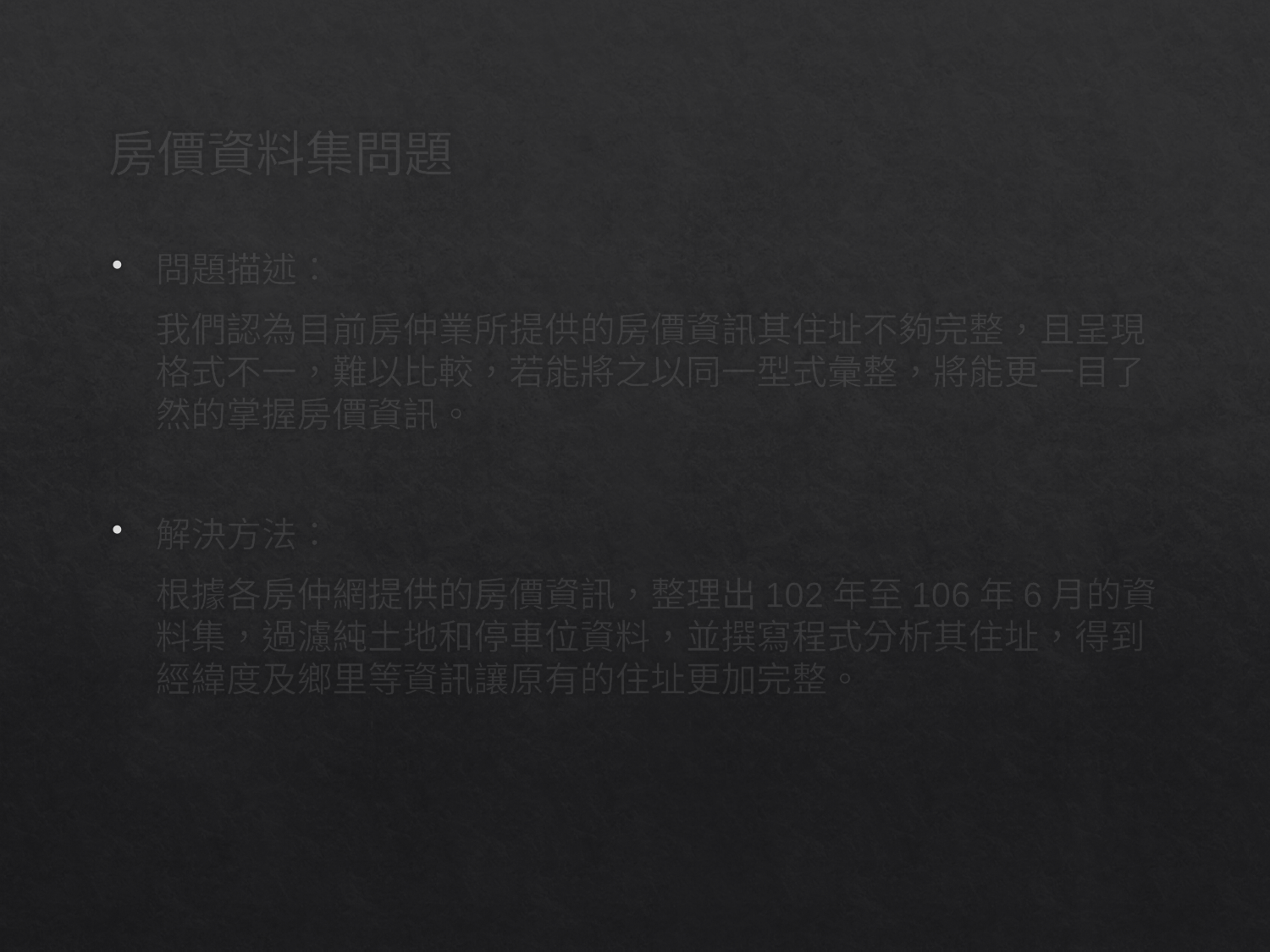

# 房價資料集問題
問題描述：
	我們認為目前房仲業所提供的房價資訊其住址不夠完整，且呈現格式不一，難以比較，若能將之以同一型式彙整，將能更一目了然的掌握房價資訊。

解決方法：
	根據各房仲網提供的房價資訊，整理出102年至106年6月的資料集，過濾純土地和停車位資料，並撰寫程式分析其住址，得到經緯度及鄉里等資訊讓原有的住址更加完整。